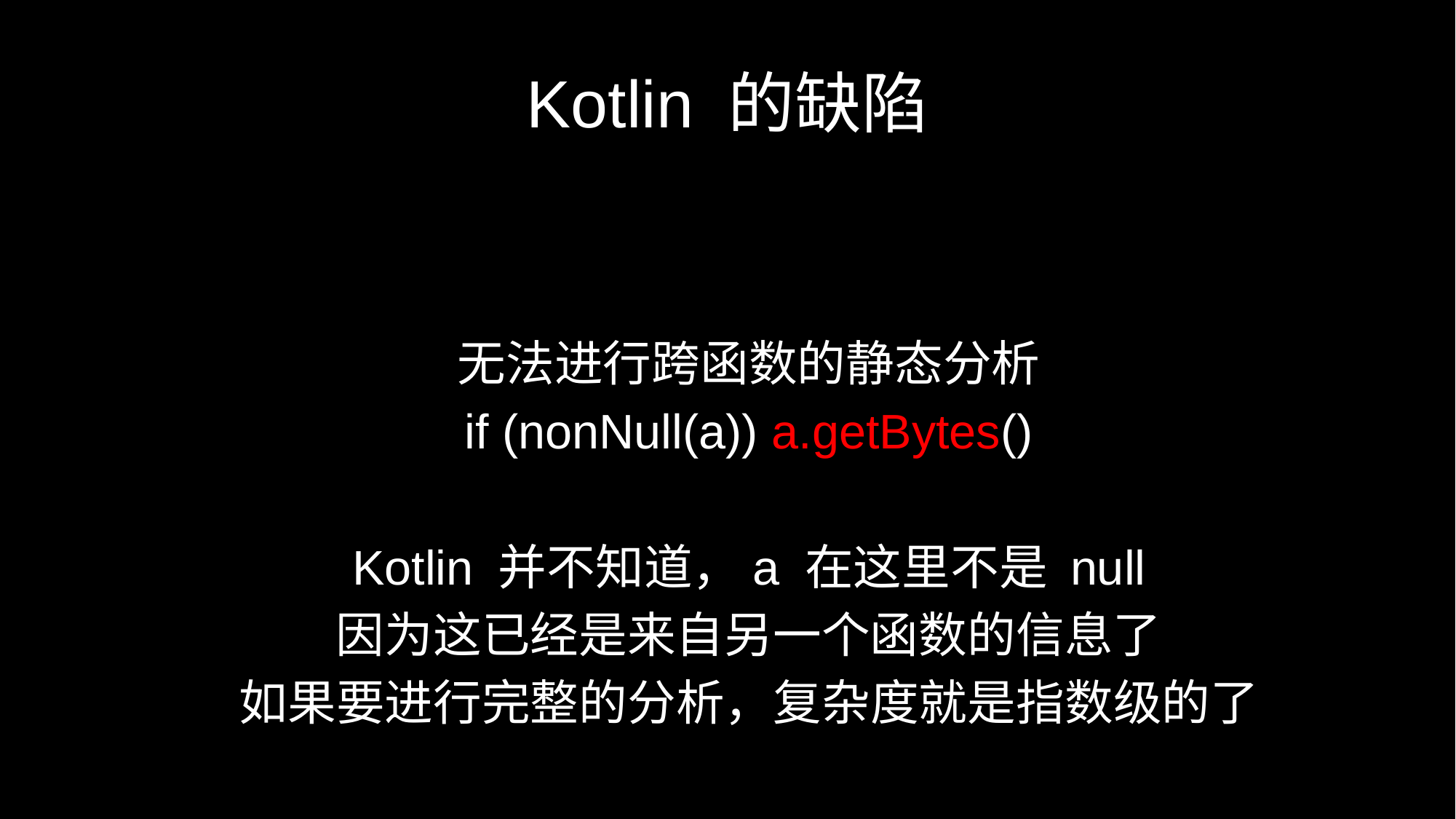

# Kotlin 的缺陷
无法进行跨函数的静态分析
if (nonNull(a)) a.getBytes()

Kotlin 并不知道，a 在这里不是 null
因为这已经是来自另一个函数的信息了
如果要进行完整的分析，复杂度就是指数级的了